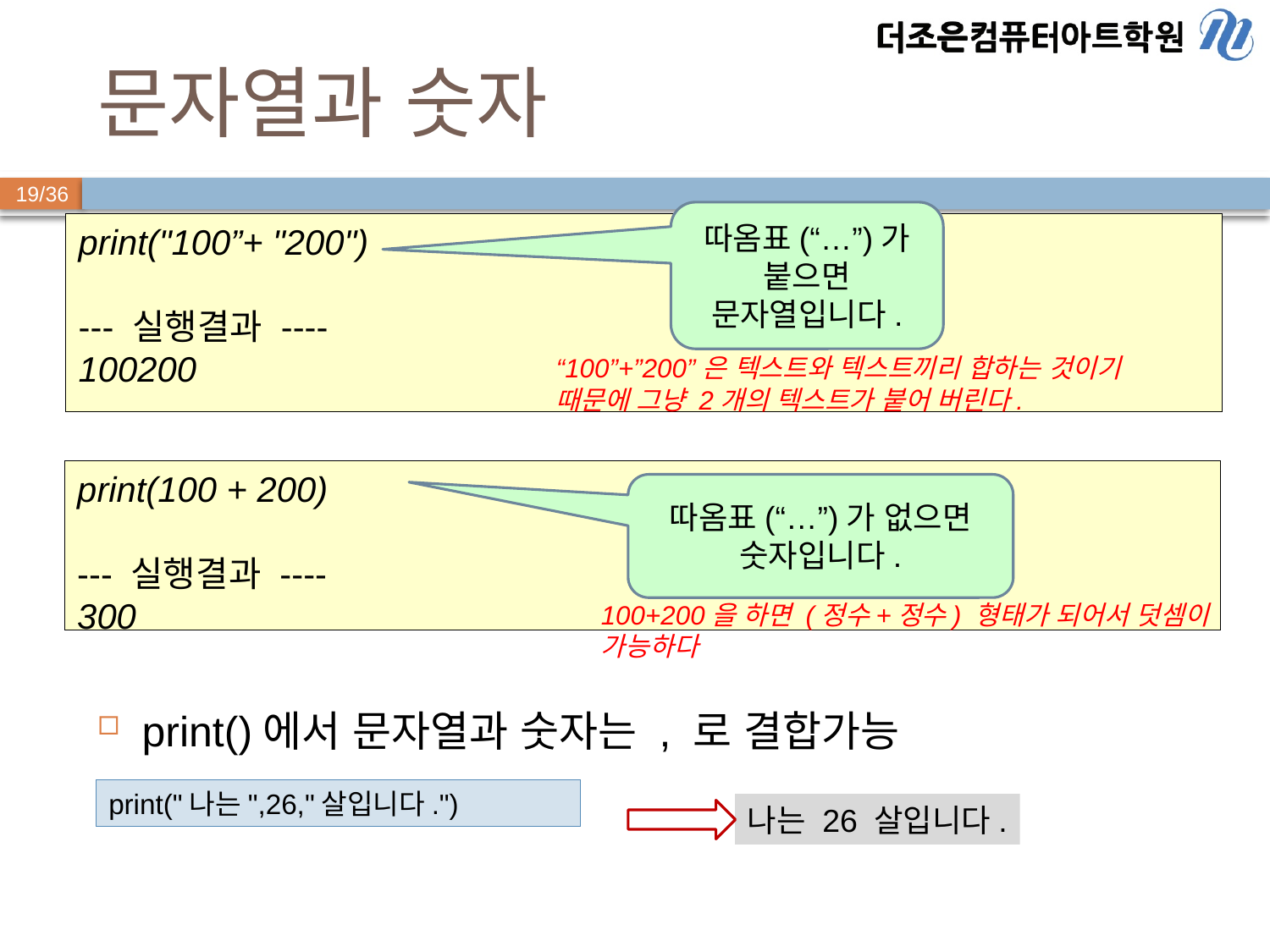

# 문자열과 숫자
따옴표(“…”)가 붙으면 문자열입니다.
print("100”+ "200")

--- 실행결과 ----
100200
19
“100”+”200”은 텍스트와 텍스트끼리 합하는 것이기 때문에 그냥 2개의 텍스트가 붙어 버린다.
print(100 + 200)

--- 실행결과 ----
300
따옴표(“…”)가 없으면 숫자입니다.
100+200을 하면 (정수+정수) 형태가 되어서 덧셈이 가능하다

print()에서 문자열과 숫자는 , 로 결합가능
print("나는",26,"살입니다.")
나는 26 살입니다.